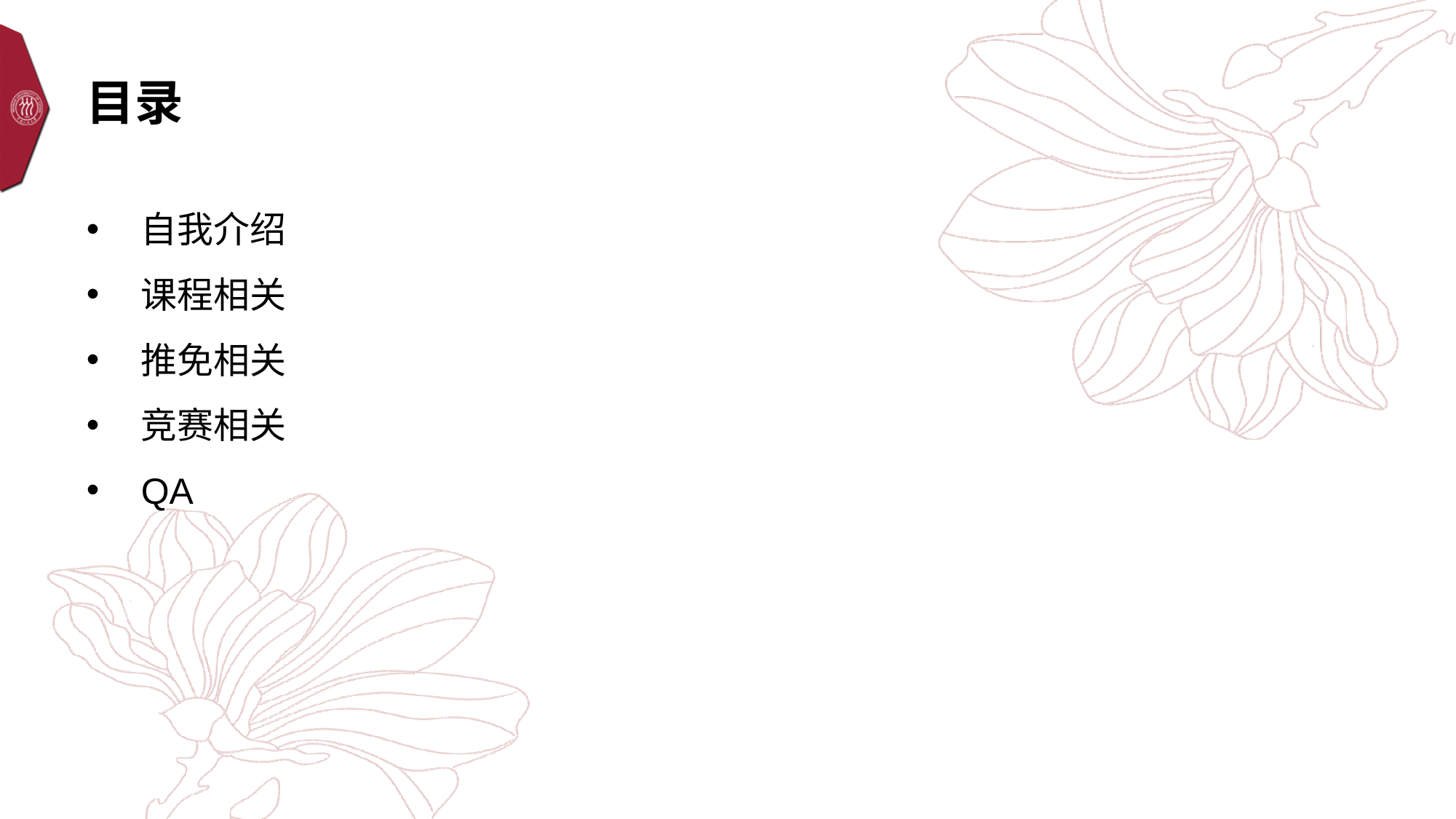

# 目录
自我介绍
课程相关
推免相关
竞赛相关
QA